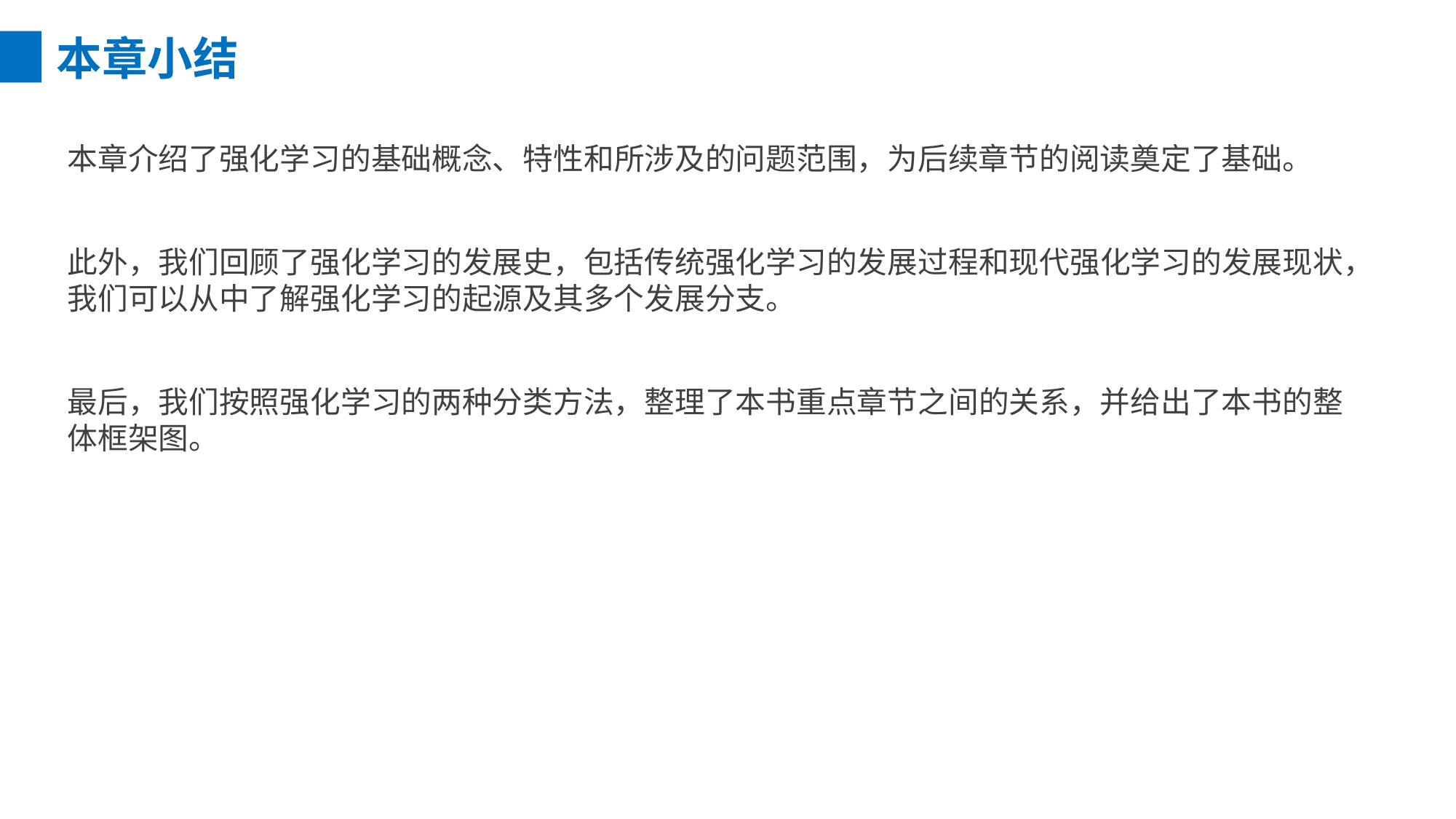

本章小结
本章介绍了强化学习的基础概念、特性和所涉及的问题范围，为后续章节的阅读奠定了基础。

此外，我们回顾了强化学习的发展史，包括传统强化学习的发展过程和现代强化学习的发展现状，我们可以从中了解强化学习的起源及其多个发展分支。

最后，我们按照强化学习的两种分类方法，整理了本书重点章节之间的关系，并给出了本书的整体框架图。